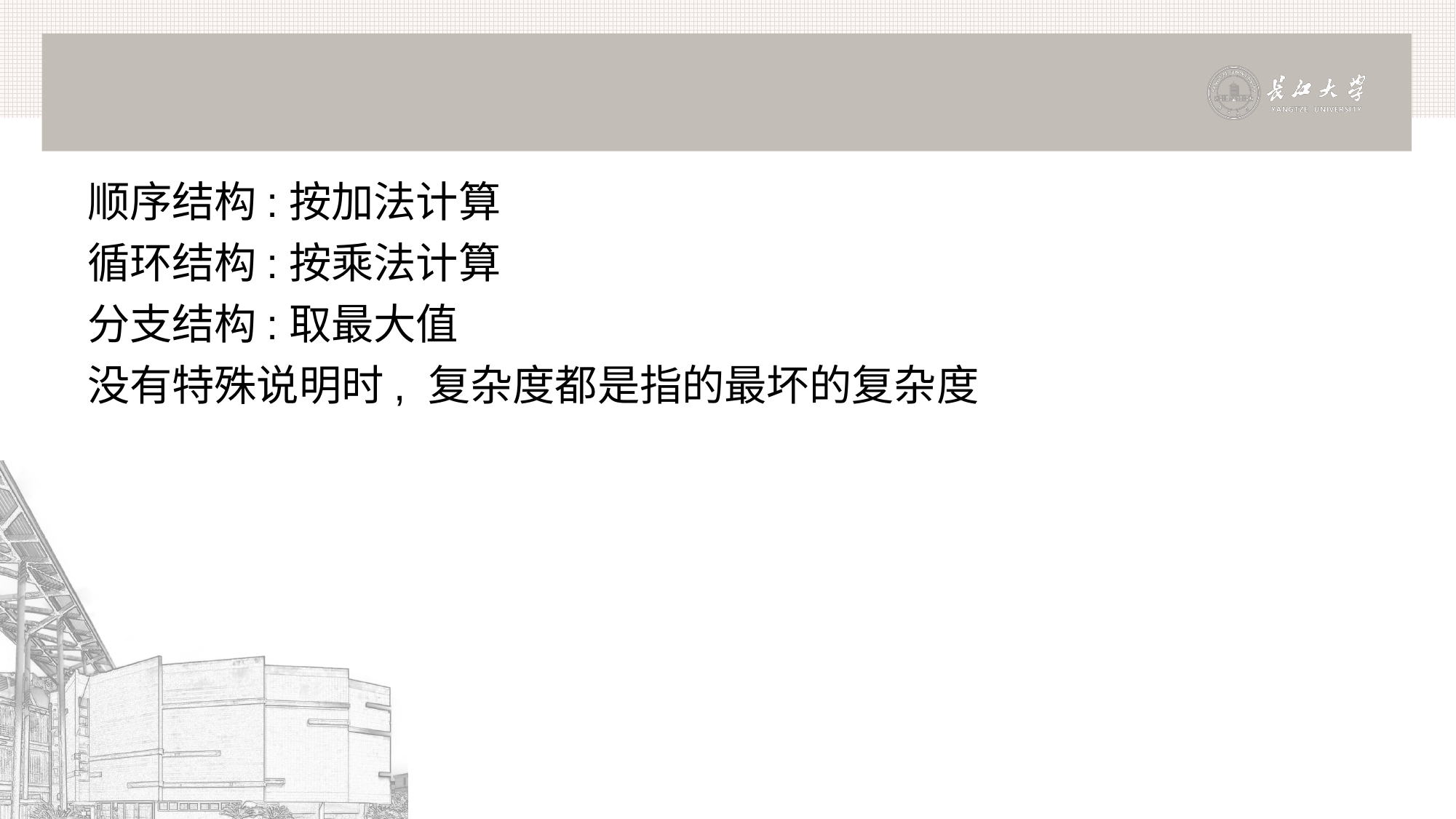

#
顺序结构:按加法计算
循环结构:按乘法计算
分支结构:取最大值
没有特殊说明时, 复杂度都是指的最坏的复杂度